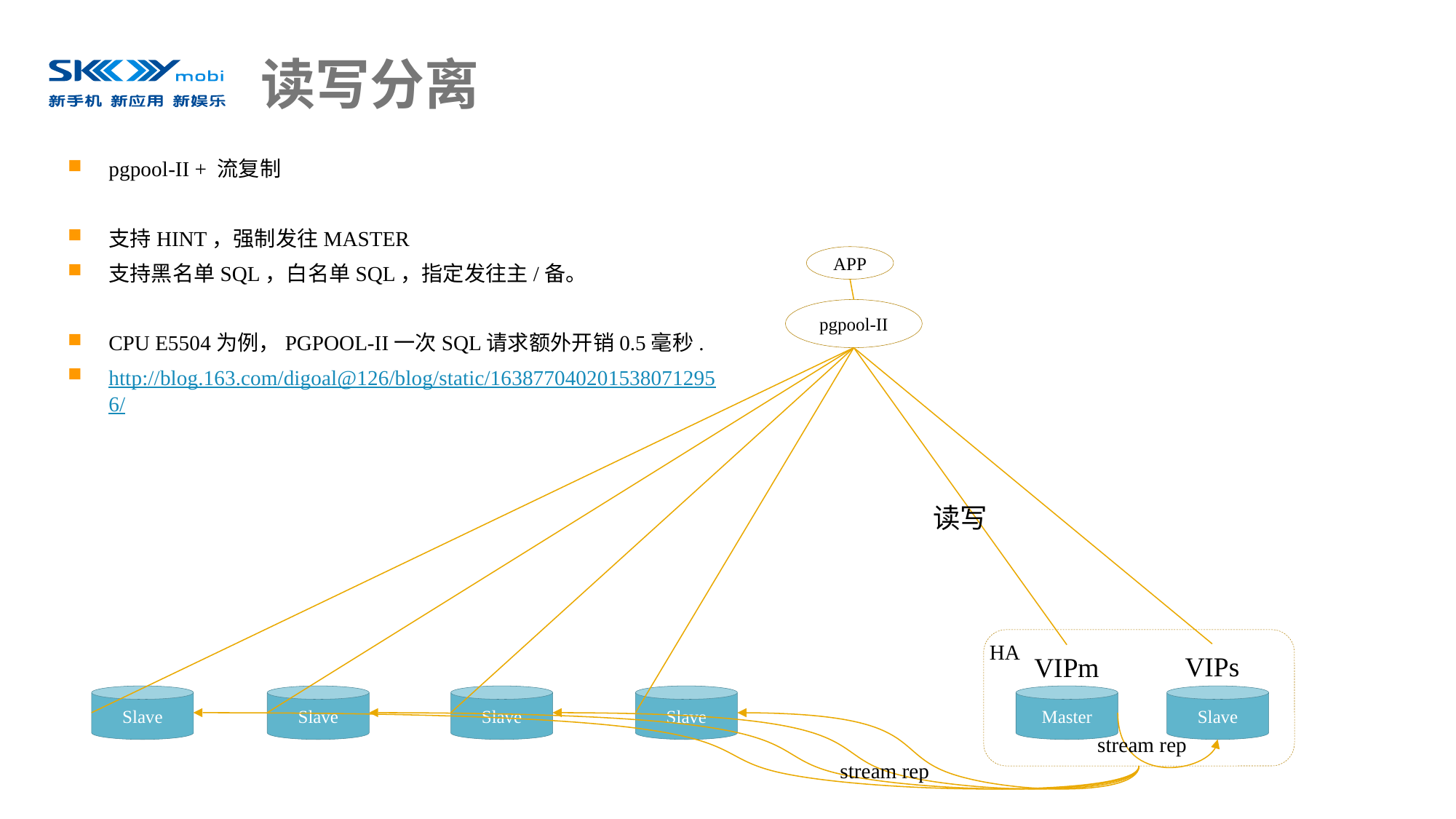

# 读写分离
pgpool-II + 流复制

支持HINT，强制发往MASTER
支持黑名单SQL，白名单SQL，指定发往主/备。

CPU E5504为例，PGPOOL-II一次SQL请求额外开销0.5毫秒.
http://blog.163.com/digoal@126/blog/static/1638770402015380712956/

APP
pgpool-II
读写

HA
VIPs
VIPm
Slave
Slave
Master
Slave
Slave
Slave
stream rep
stream rep